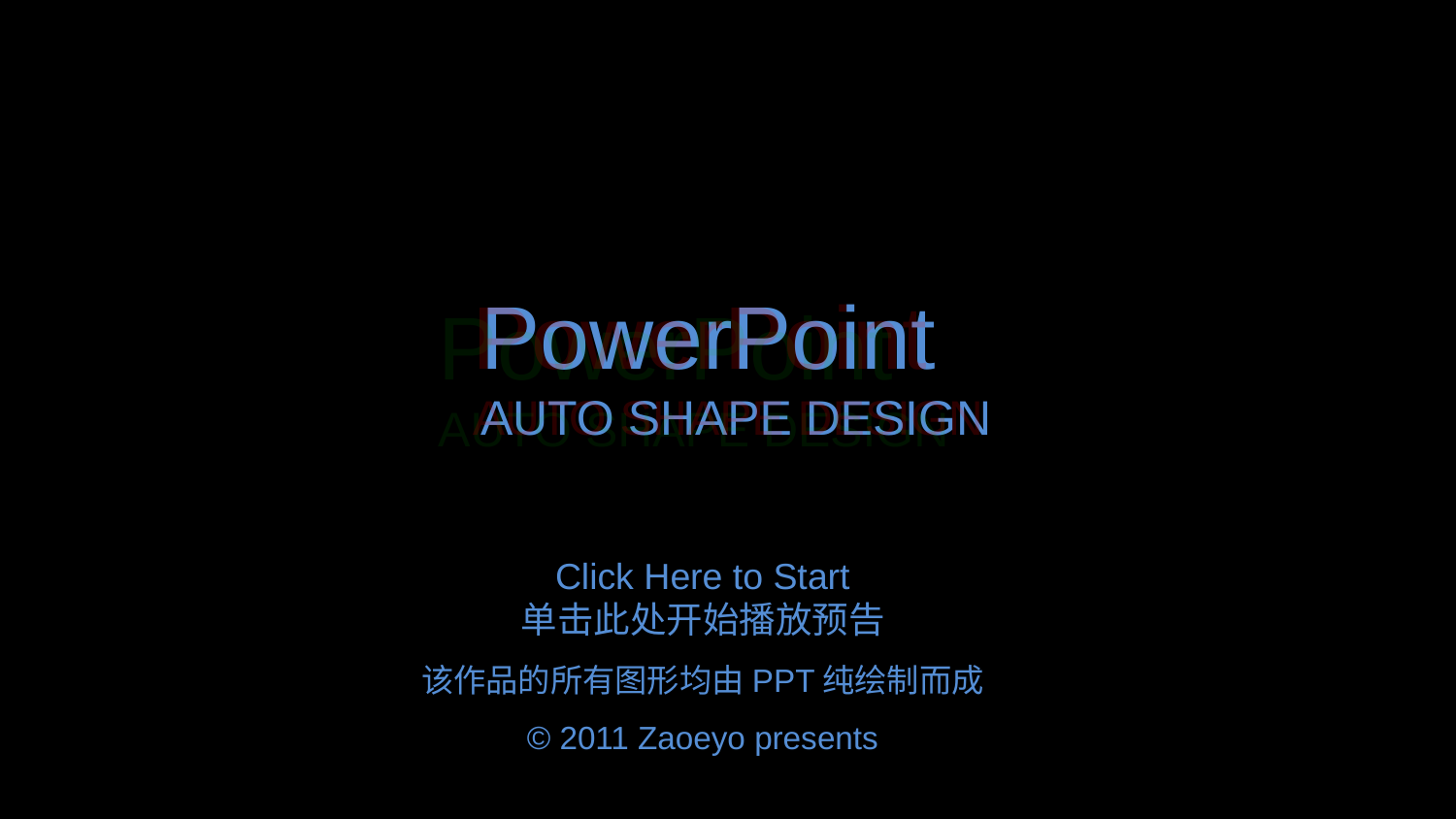

PowerPoint
AUTO SHAPE DESIGN
PowerPoint
AUTO SHAPE DESIGN
PowerPoint
AUTO SHAPE DESIGN
Click Here to Start
单击此处开始播放预告
该作品的所有图形均由PPT纯绘制而成
© 2011 Zaoeyo presents